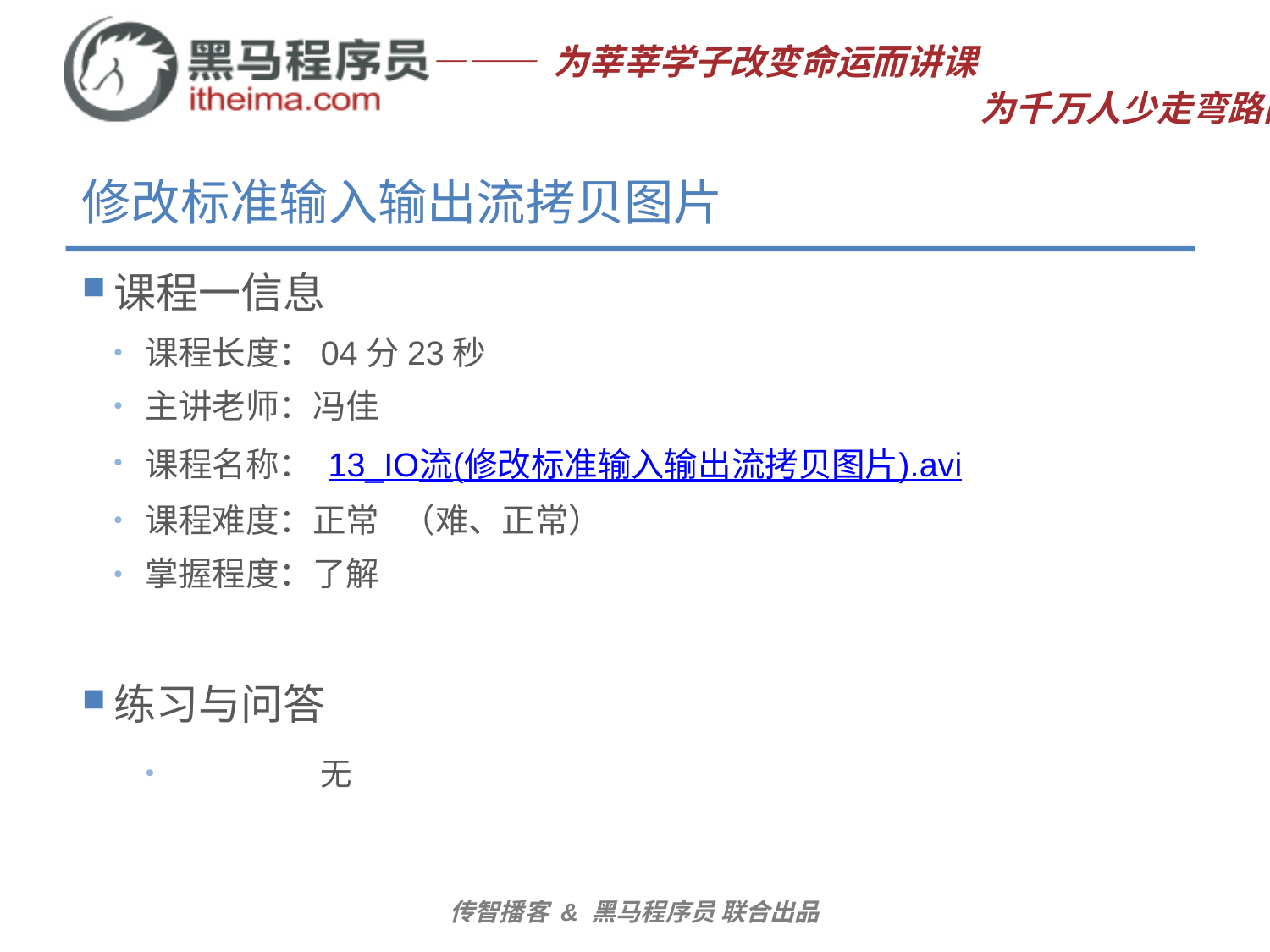

# 修改标准输入输出流拷贝图片
课程一信息
课程长度：04分23秒
主讲老师：冯佳
课程名称： 13_IO流(修改标准输入输出流拷贝图片).avi
课程难度：正常   （难、正常）
掌握程度：了解

练习与问答
	无